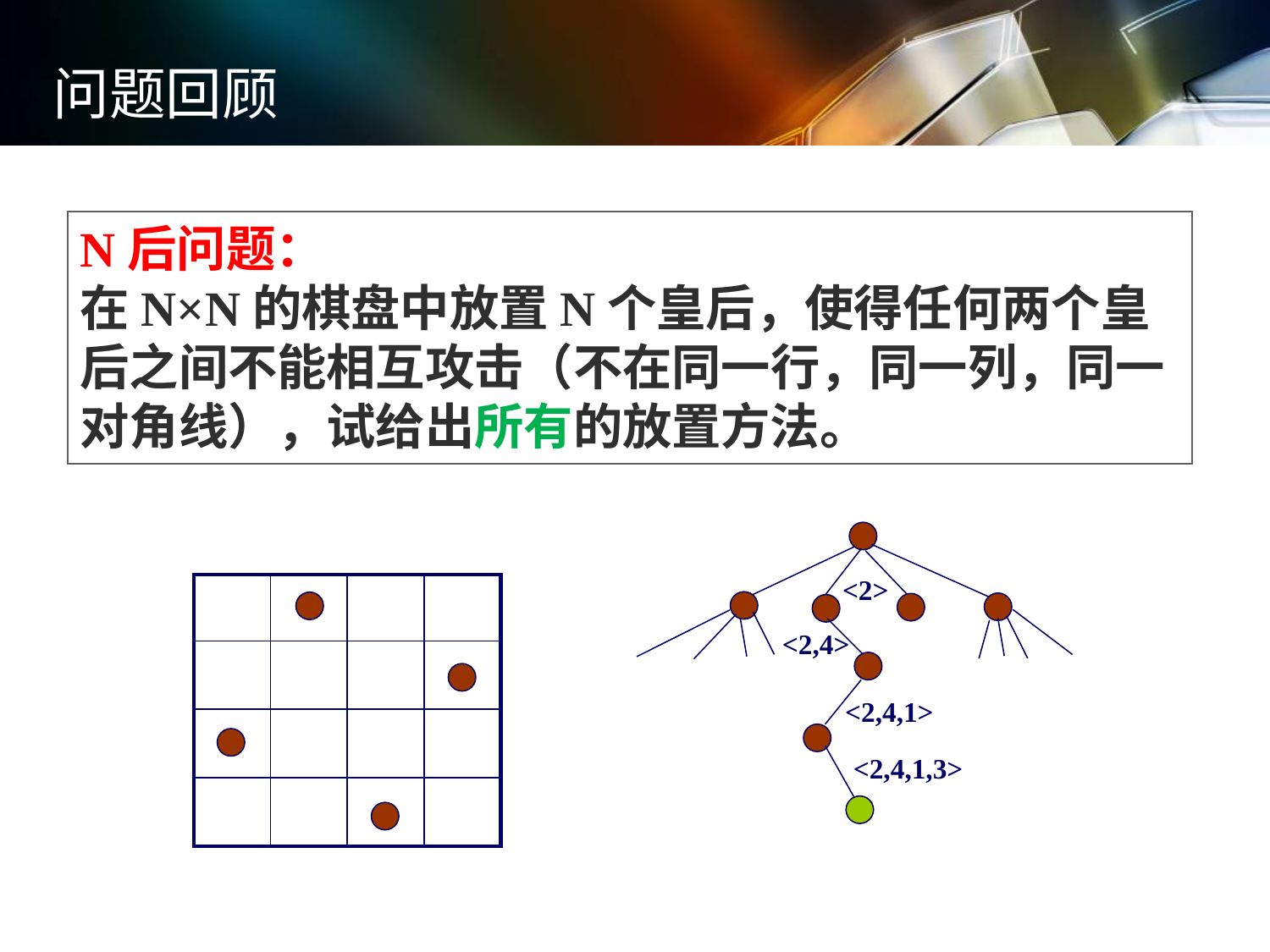

问题回顾
N后问题：
在N×N的棋盘中放置N个皇后，使得任何两个皇后之间不能相互攻击（不在同一行，同一列，同一对角线），试给出所有的放置方法。

<2>

<2,4>

<2,4,1>

<2,4,1,3>

|  |  |  |  |
| --- | --- | --- | --- |
|  |  |  |  |
|  |  |  |  |
|  |  |  |  |